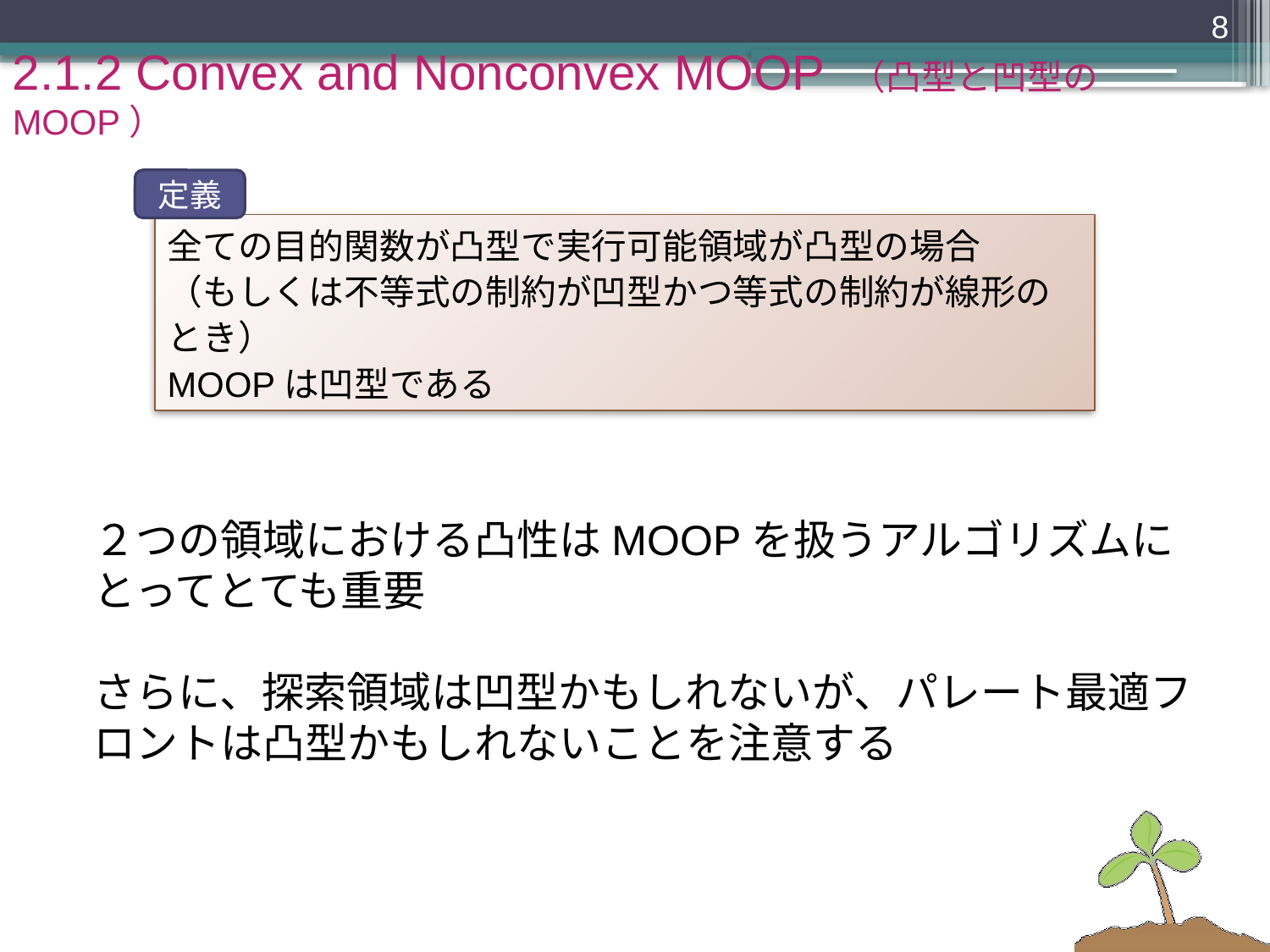

8
# 2.1.2 Convex and Nonconvex MOOP （凸型と凹型のMOOP）
定義
全ての目的関数が凸型で実行可能領域が凸型の場合
（もしくは不等式の制約が凹型かつ等式の制約が線形のとき）
MOOPは凹型である

２つの領域における凸性はMOOPを扱うアルゴリズムにとってとても重要

さらに、探索領域は凹型かもしれないが、パレート最適フロントは凸型かもしれないことを注意する